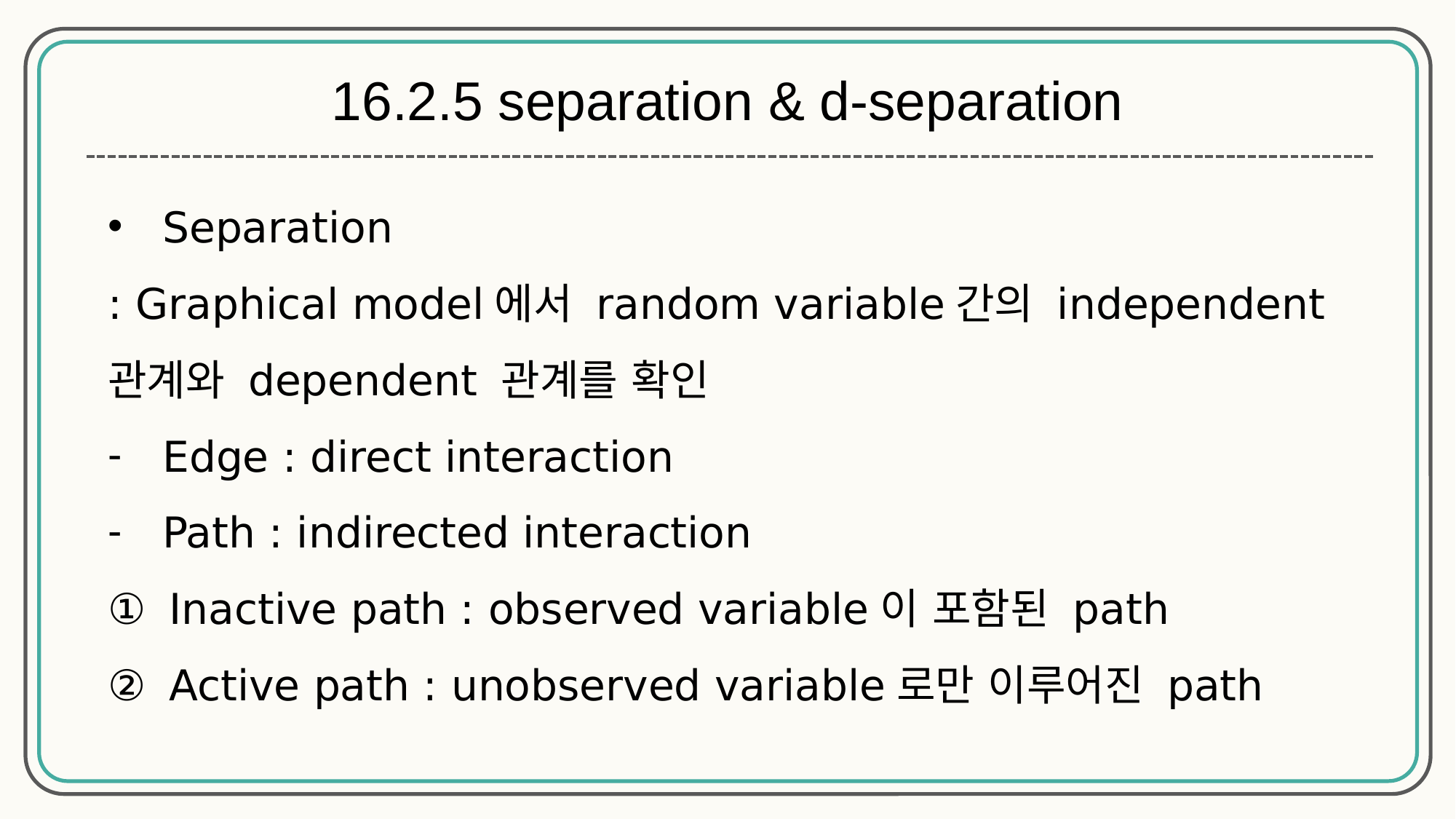

16.2.5 separation & d-separation
Separation
: Graphical model에서 random variable간의 independent 관계와 dependent 관계를 확인
Edge : direct interaction
Path : indirected interaction
Inactive path : observed variable이 포함된 path
Active path : unobserved variable로만 이루어진 path